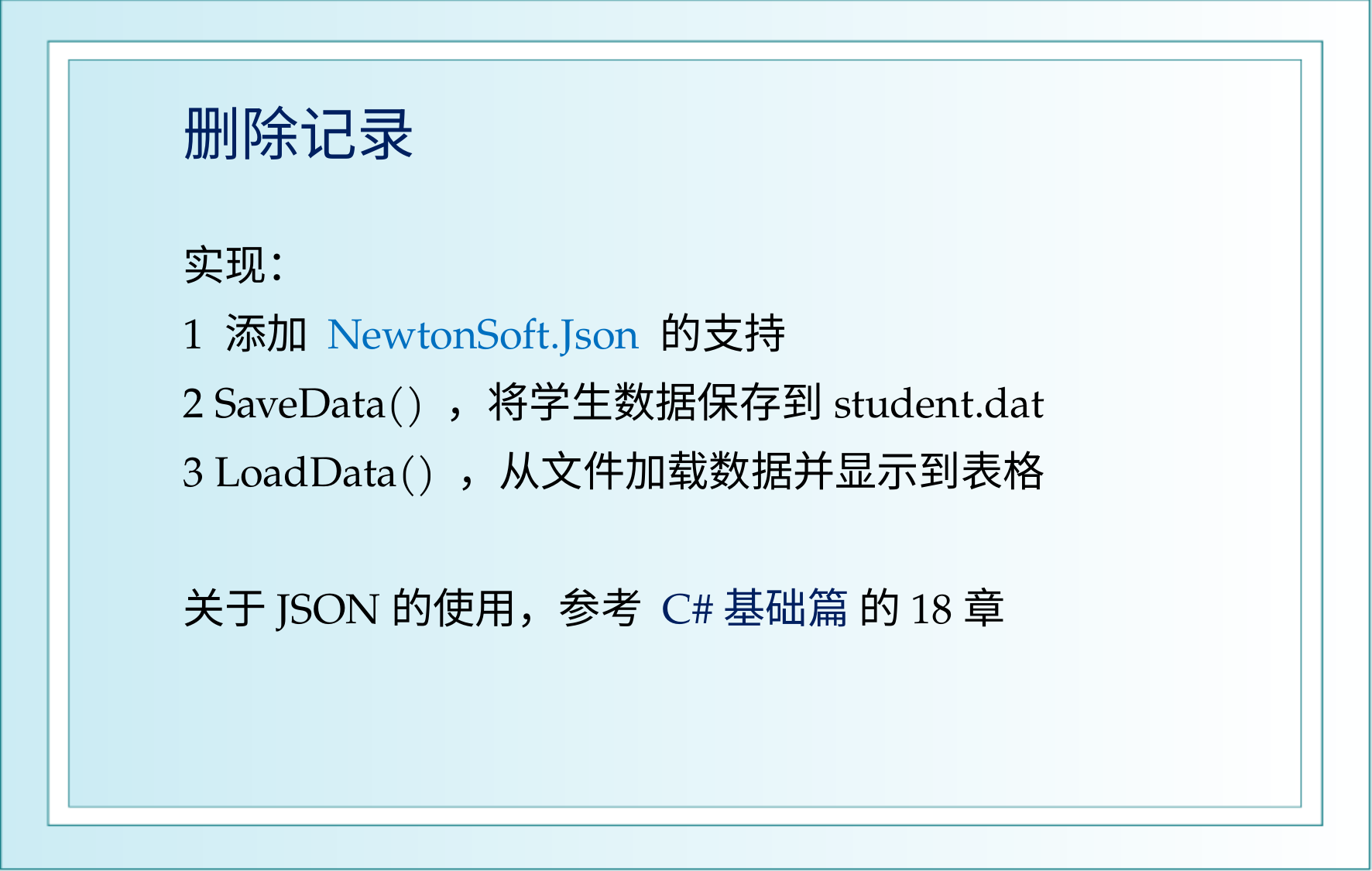

# 删除记录
实现：
1 添加 NewtonSoft.Json 的支持
2 SaveData() ，将学生数据保存到student.dat
3 LoadData() ，从文件加载数据并显示到表格

关于JSON的使用，参考 C#基础篇 的18章